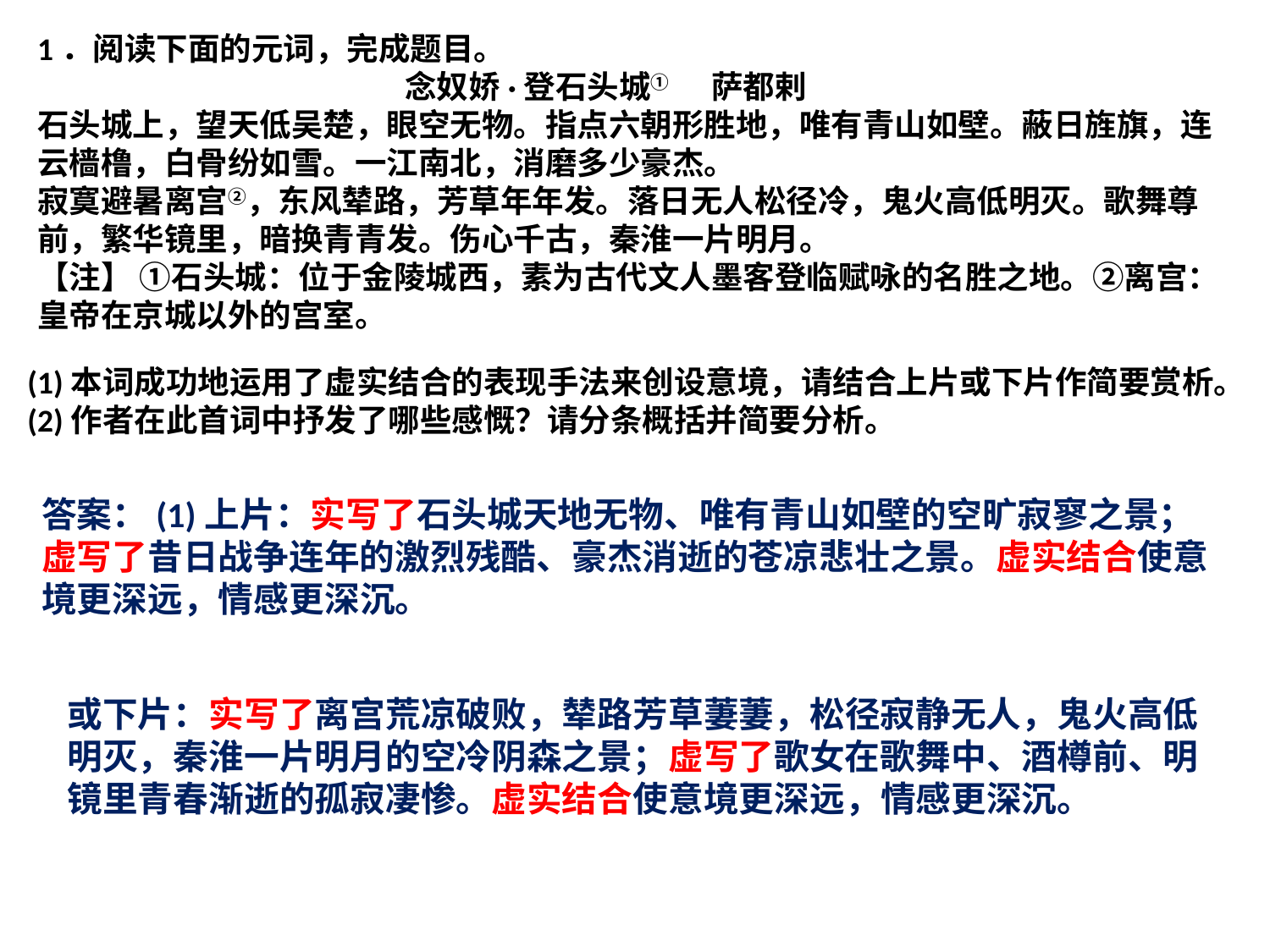

1．阅读下面的元词，完成题目。
                                                  念奴娇·登石头城①          萨都剌
石头城上，望天低吴楚，眼空无物。指点六朝形胜地，唯有青山如壁。蔽日旌旗，连云樯橹，白骨纷如雪。一江南北，消磨多少豪杰。
寂寞避暑离宫②，东风辇路，芳草年年发。落日无人松径冷，鬼火高低明灭。歌舞尊前，繁华镜里，暗换青青发。伤心千古，秦淮一片明月。
【注】 ①石头城：位于金陵城西，素为古代文人墨客登临赋咏的名胜之地。②离宫：皇帝在京城以外的宫室。
(1)本词成功地运用了虚实结合的表现手法来创设意境，请结合上片或下片作简要赏析。
(2)作者在此首词中抒发了哪些感慨？请分条概括并简要分析。
答案：(1)上片：实写了石头城天地无物、唯有青山如壁的空旷寂寥之景；虚写了昔日战争连年的激烈残酷、豪杰消逝的苍凉悲壮之景。虚实结合使意境更深远，情感更深沉。
或下片：实写了离宫荒凉破败，辇路芳草萋萋，松径寂静无人，鬼火高低明灭，秦淮一片明月的空冷阴森之景；虚写了歌女在歌舞中、酒樽前、明镜里青春渐逝的孤寂凄惨。虚实结合使意境更深远，情感更深沉。